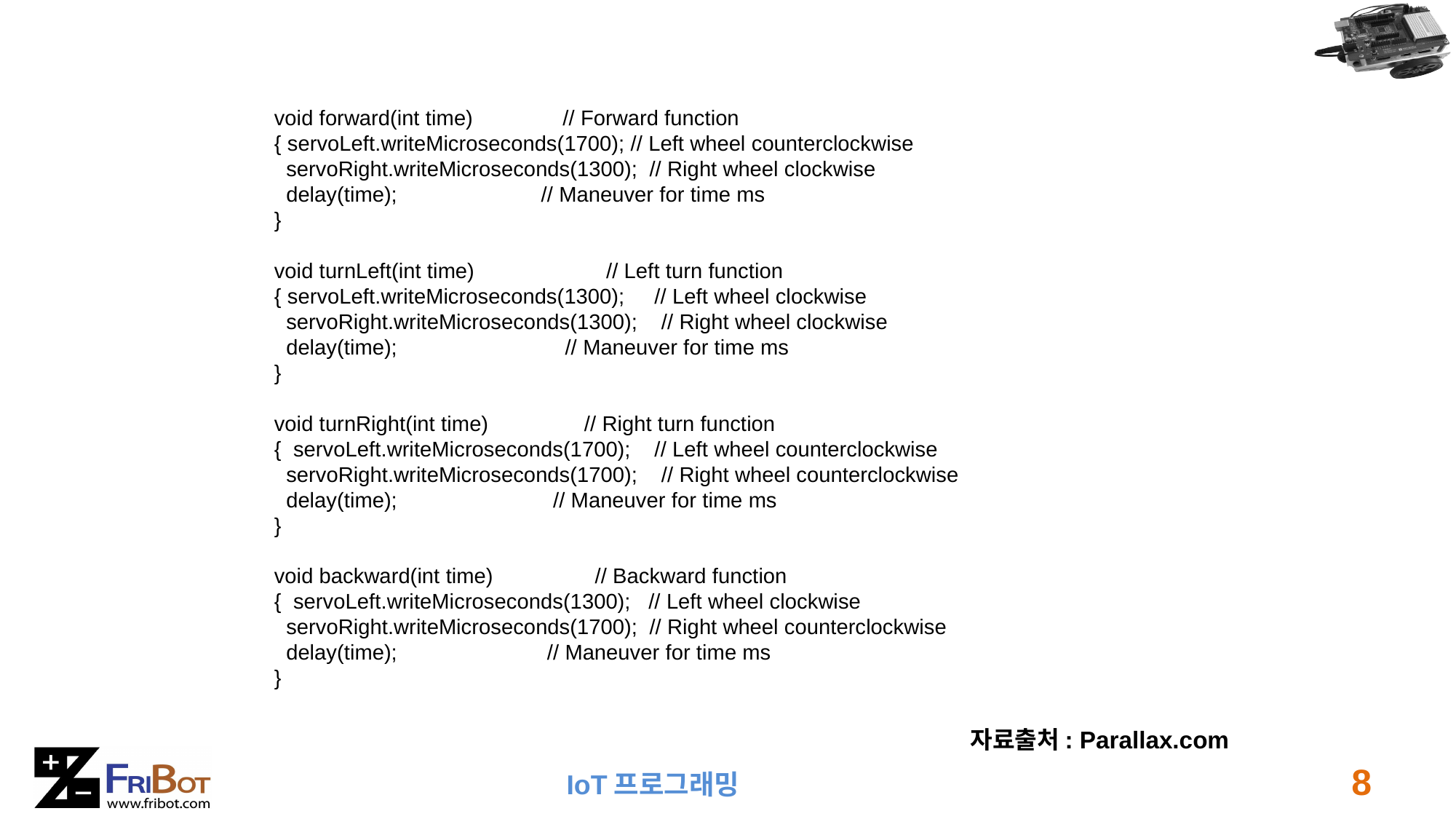

void forward(int time)               // Forward function
{ servoLeft.writeMicroseconds(1700); // Left wheel counterclockwise
  servoRight.writeMicroseconds(1300);  // Right wheel clockwise
  delay(time);                        // Maneuver for time ms
}

void turnLeft(int time)                      // Left turn function
{ servoLeft.writeMicroseconds(1300);     // Left wheel clockwise
  servoRight.writeMicroseconds(1300);    // Right wheel clockwise
  delay(time);                            // Maneuver for time ms
}

void turnRight(int time)                // Right turn function
{  servoLeft.writeMicroseconds(1700);    // Left wheel counterclockwise
  servoRight.writeMicroseconds(1700);    // Right wheel counterclockwise
  delay(time);                          // Maneuver for time ms
}

void backward(int time)                 // Backward function
{  servoLeft.writeMicroseconds(1300);   // Left wheel clockwise
  servoRight.writeMicroseconds(1700);  // Right wheel counterclockwise
  delay(time);                         // Maneuver for time ms
}
자료출처: Parallax.com
8